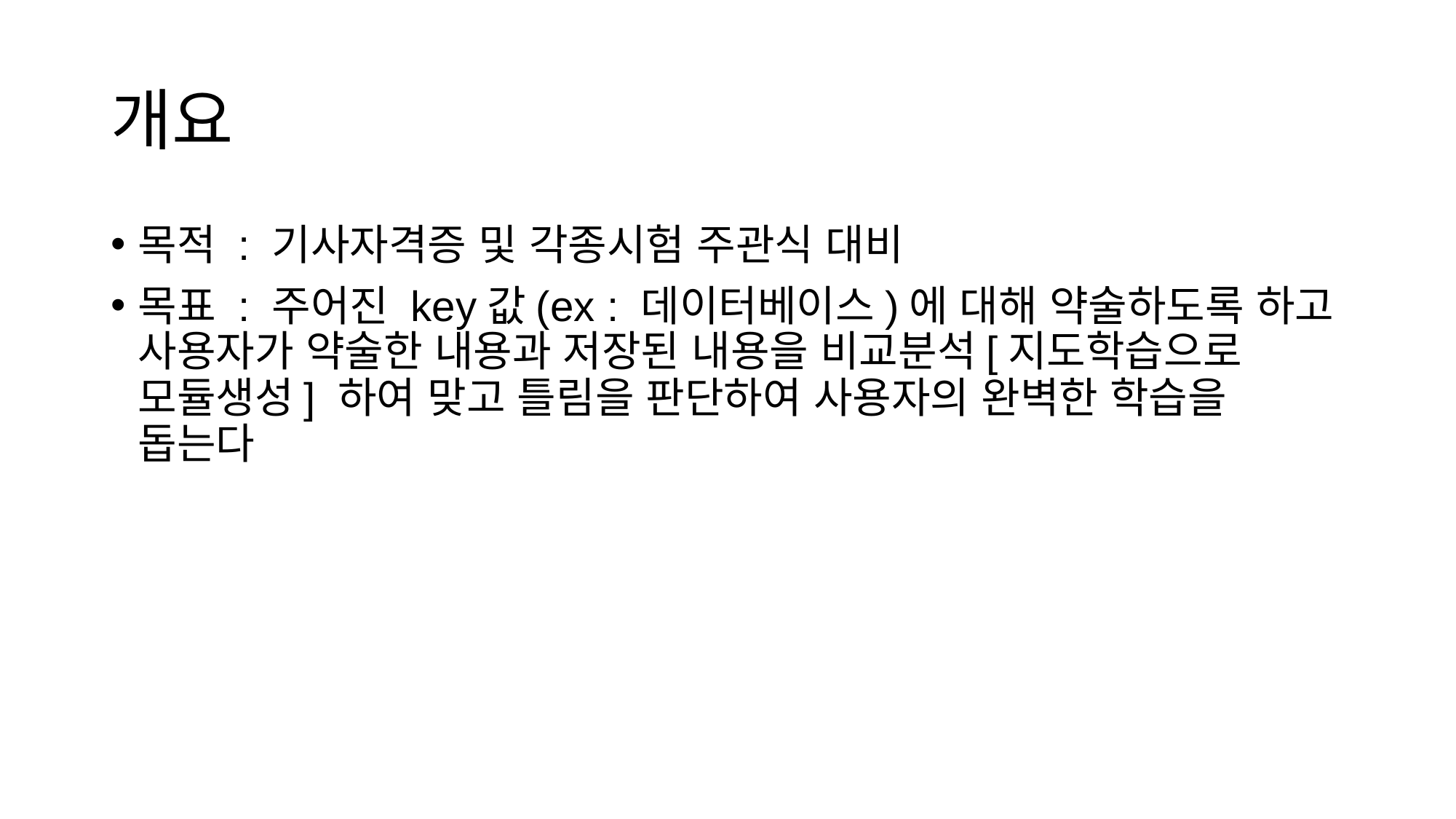

# 개요
목적 : 기사자격증 및 각종시험 주관식 대비
목표 : 주어진 key값(ex : 데이터베이스)에 대해 약술하도록 하고 사용자가 약술한 내용과 저장된 내용을 비교분석[지도학습으로 모듈생성] 하여 맞고 틀림을 판단하여 사용자의 완벽한 학습을 돕는다